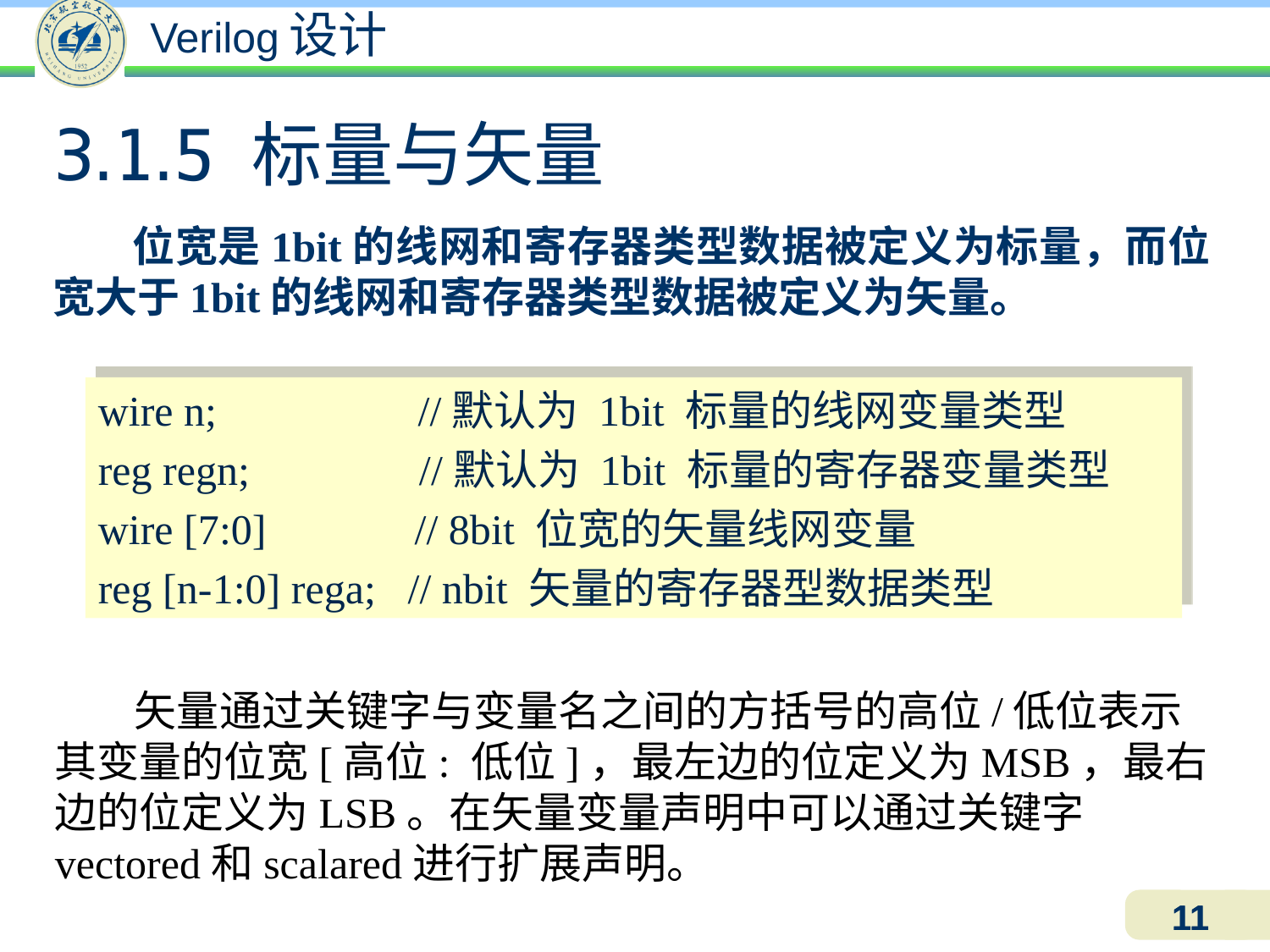

3.1.5 标量与矢量
位宽是1bit的线网和寄存器类型数据被定义为标量，而位宽大于1bit的线网和寄存器类型数据被定义为矢量。
wire n;                   //默认为 1bit 标量的线网变量类型
reg regn;                //默认为 1bit 标量的寄存器变量类型
wire [7:0]              // 8bit 位宽的矢量线网变量
reg [n-1:0] rega;   // nbit 矢量的寄存器型数据类型
矢量通过关键字与变量名之间的方括号的高位/低位表示其变量的位宽[高位: 低位]，最左边的位定义为MSB，最右边的位定义为LSB。在矢量变量声明中可以通过关键字vectored和scalared进行扩展声明。
11
11